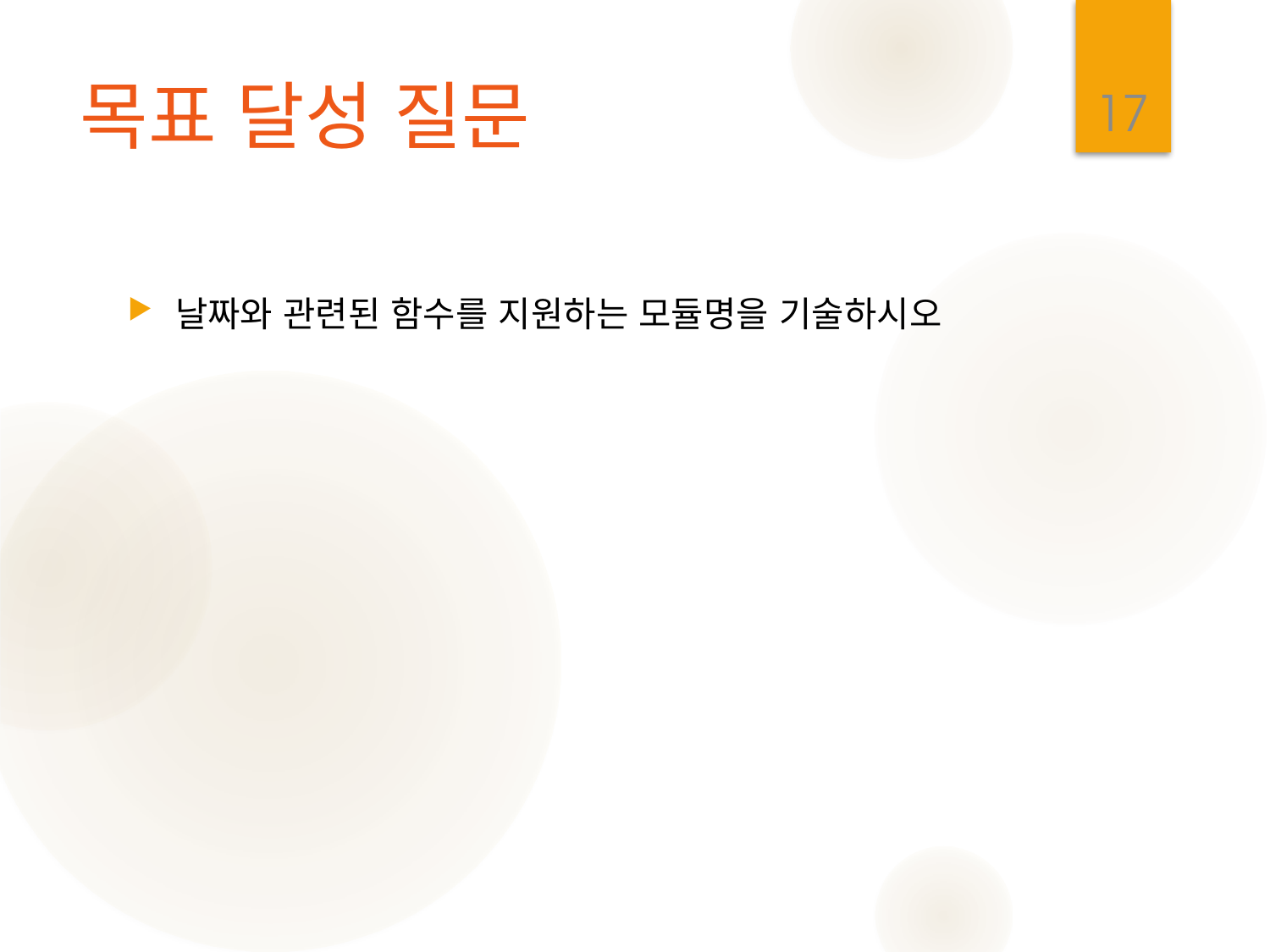

17
# 목표 달성 질문
날짜와 관련된 함수를 지원하는 모듈명을 기술하시오